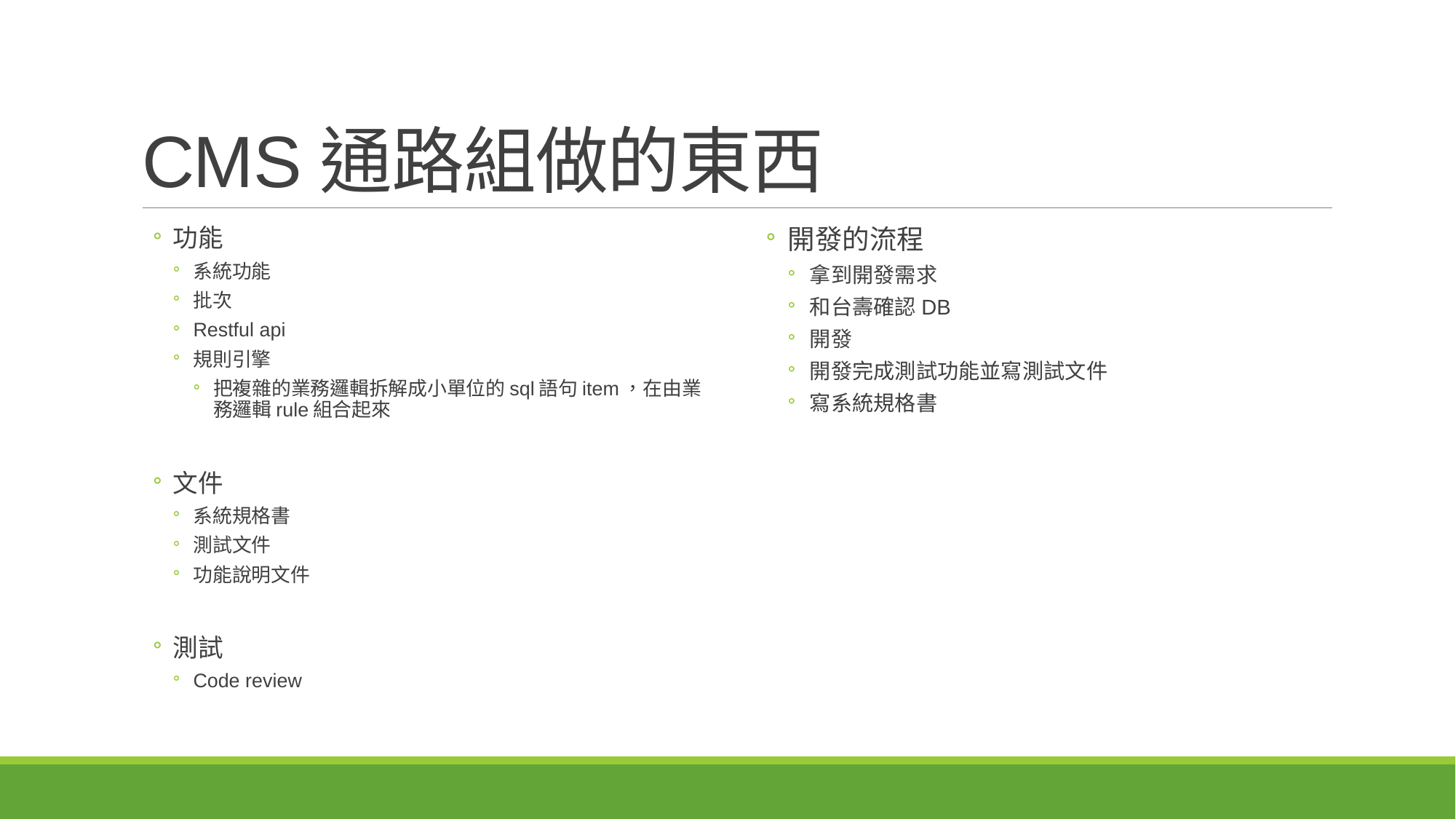

# CMS通路組做的東西
功能
系統功能
批次
Restful api
規則引擎
把複雜的業務邏輯拆解成小單位的sql語句item，在由業務邏輯rule組合起來

文件
系統規格書
測試文件
功能說明文件

測試
Code review

開發的流程
拿到開發需求
和台壽確認DB
開發
開發完成測試功能並寫測試文件
寫系統規格書